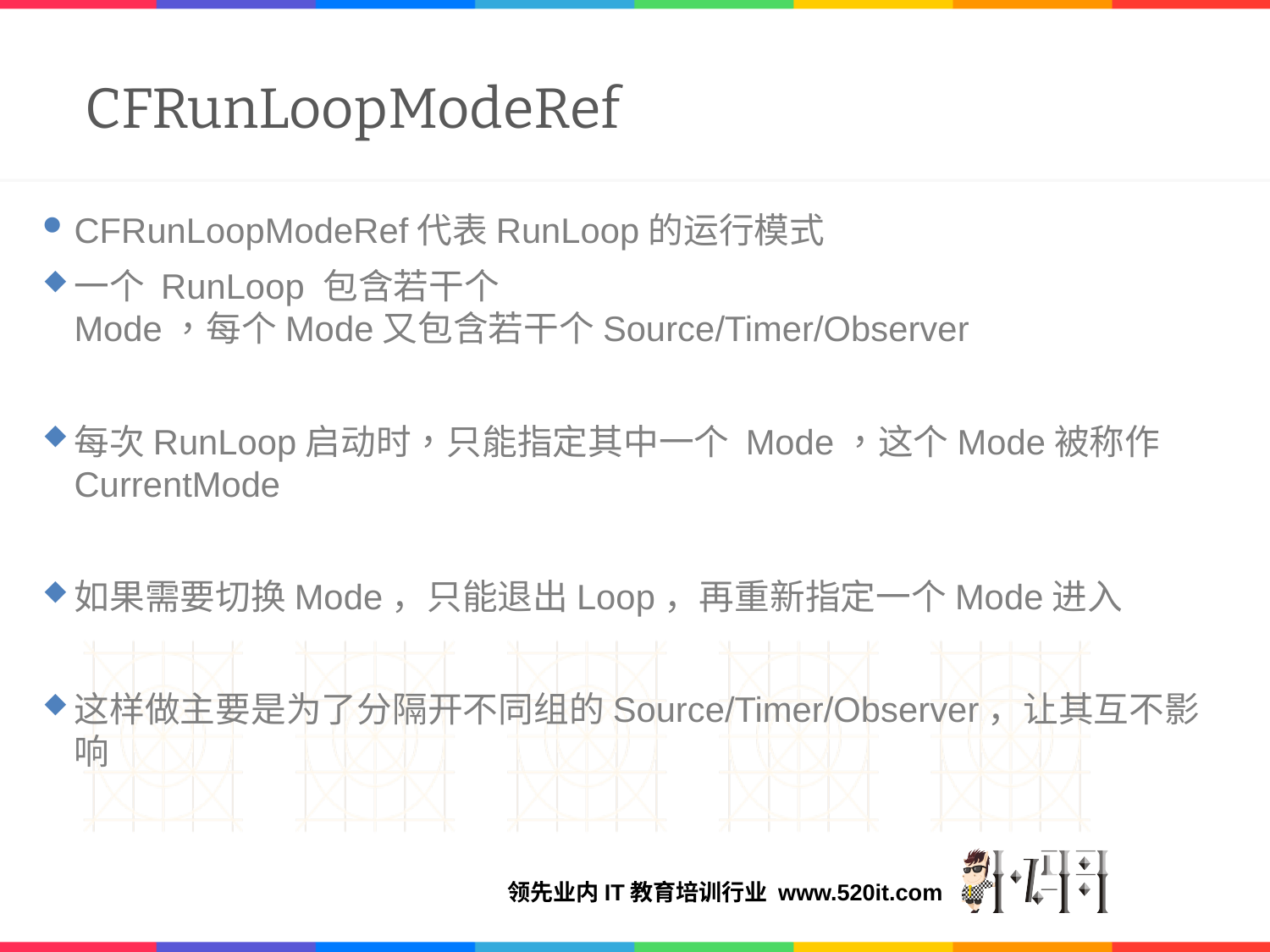

# CFRunLoopModeRef
CFRunLoopModeRef代表RunLoop的运行模式
一个 RunLoop 包含若干个 Mode，每个Mode又包含若干个Source/Timer/Observer

每次RunLoop启动时，只能指定其中一个 Mode，这个Mode被称作 CurrentMode

如果需要切换Mode，只能退出Loop，再重新指定一个Mode进入

这样做主要是为了分隔开不同组的Source/Timer/Observer，让其互不影响